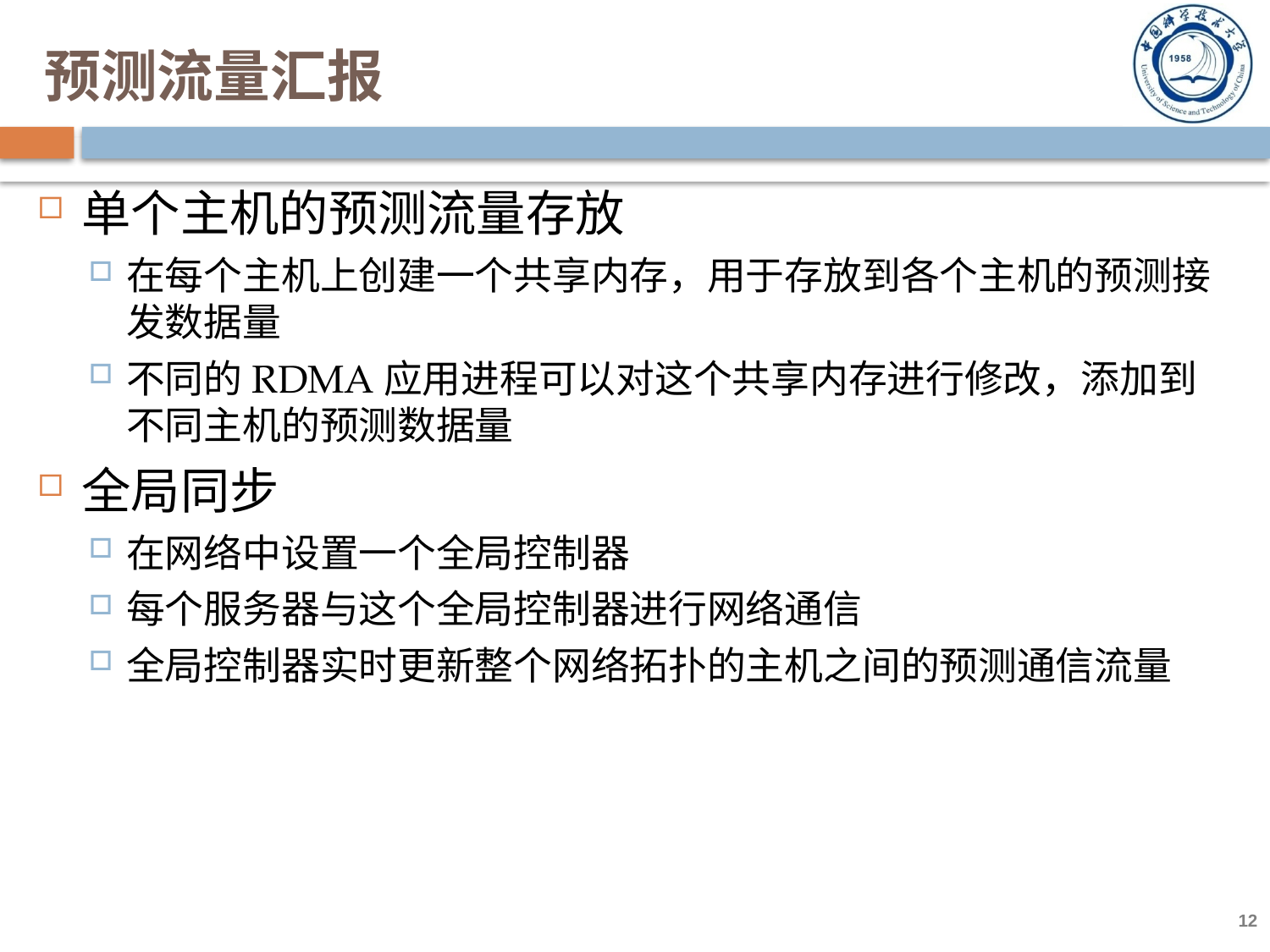

# 预测流量汇报
单个主机的预测流量存放
在每个主机上创建一个共享内存，用于存放到各个主机的预测接发数据量
不同的RDMA应用进程可以对这个共享内存进行修改，添加到不同主机的预测数据量
全局同步
在网络中设置一个全局控制器
每个服务器与这个全局控制器进行网络通信
全局控制器实时更新整个网络拓扑的主机之间的预测通信流量

12